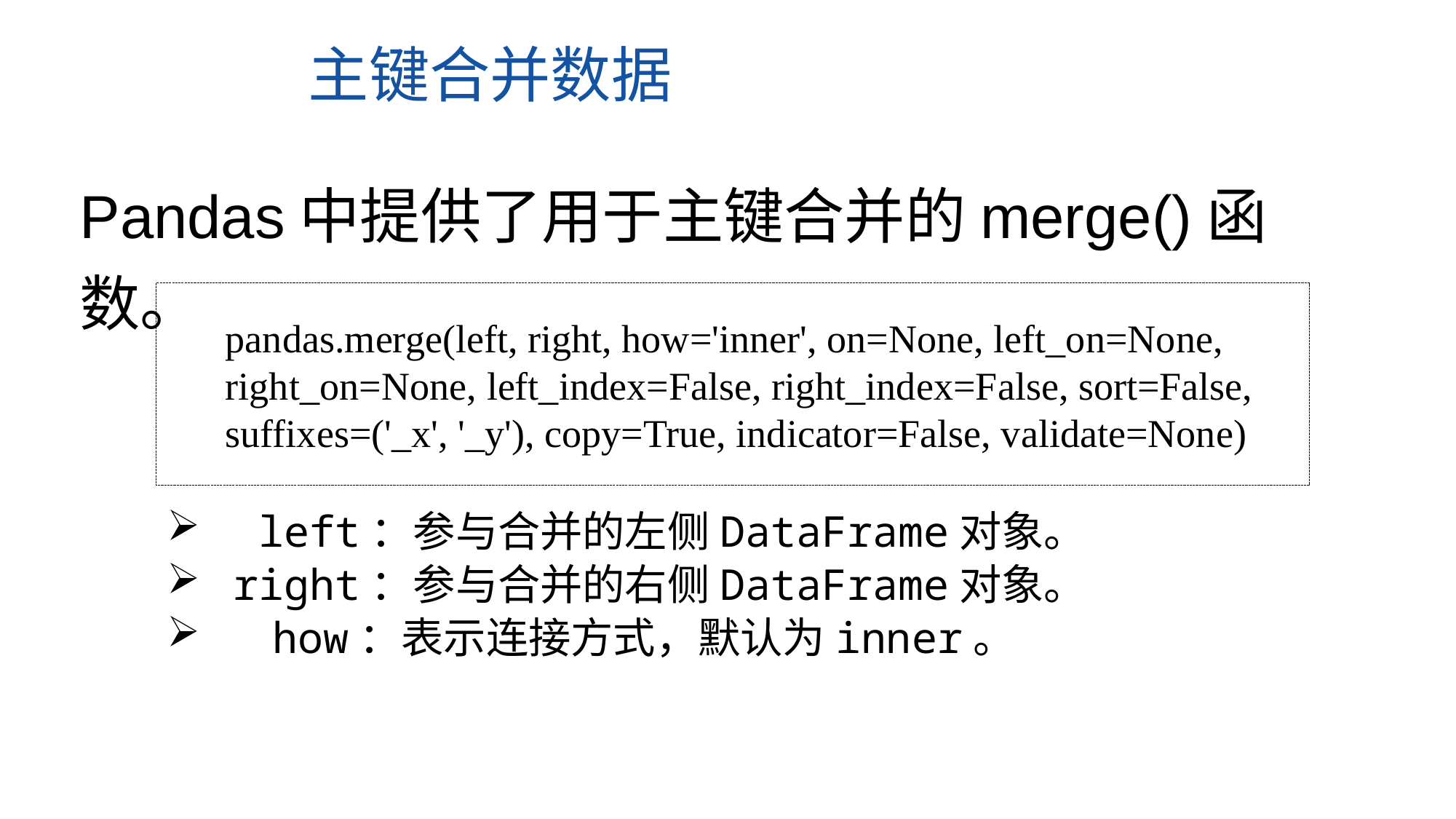

主键合并数据
Pandas中提供了用于主键合并的merge()函数。

pandas.merge(left, right, how='inner', on=None, left_on=None,
right_on=None, left_index=False, right_index=False, sort=False,
suffixes=('_x', '_y'), copy=True, indicator=False, validate=None)
  left：参与合并的左侧DataFrame对象。
 right：参与合并的右侧DataFrame对象。
  how：表示连接方式，默认为inner。